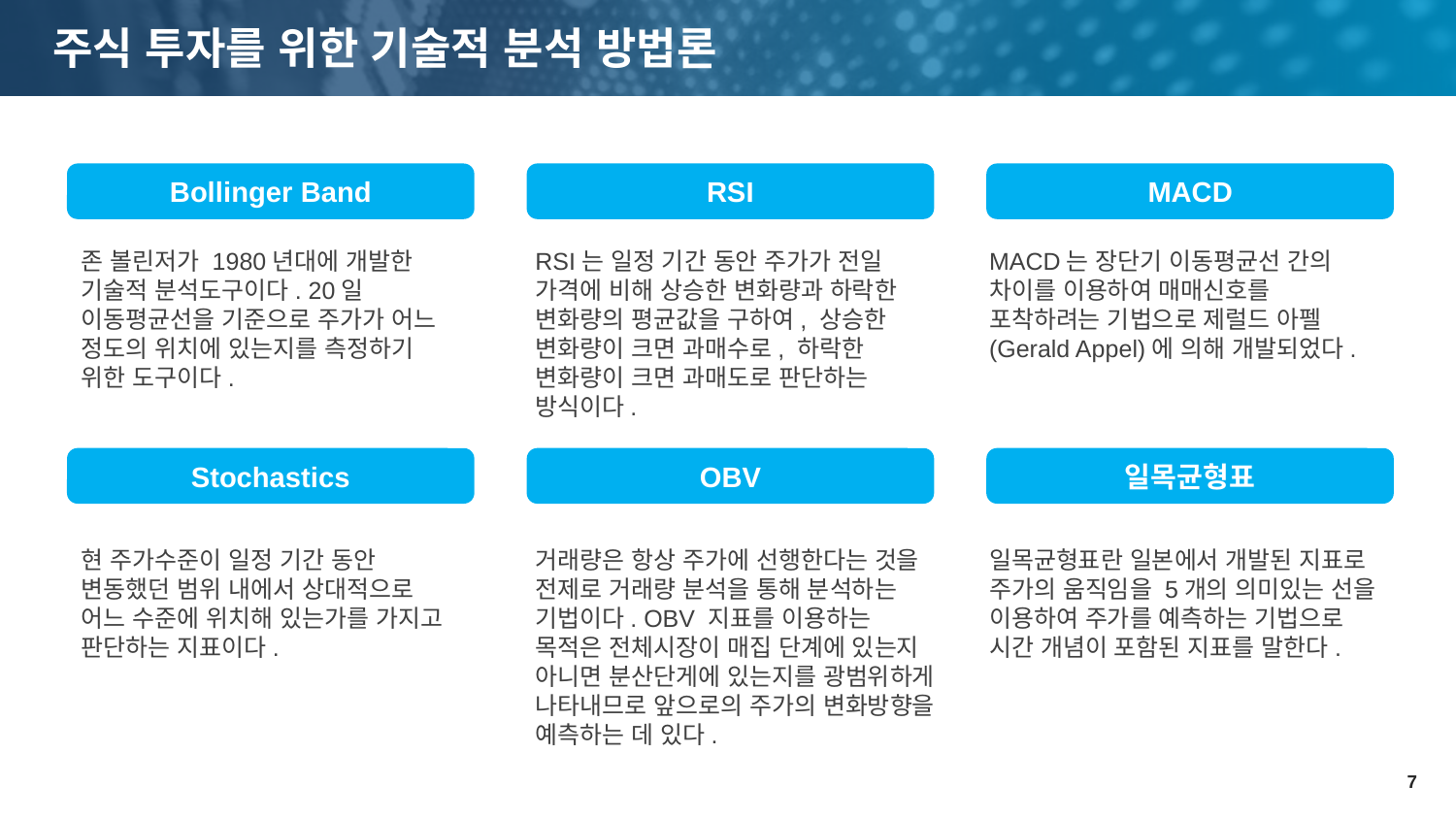

# 주식 투자를 위한 기술적 분석 방법론
Bollinger Band
RSI
MACD
존 볼린저가 1980년대에 개발한 기술적 분석도구이다. 20일 이동평균선을 기준으로 주가가 어느 정도의 위치에 있는지를 측정하기 위한 도구이다.
RSI는 일정 기간 동안 주가가 전일 가격에 비해 상승한 변화량과 하락한 변화량의 평균값을 구하여, 상승한 변화량이 크면 과매수로, 하락한 변화량이 크면 과매도로 판단하는 방식이다.
MACD는 장단기 이동평균선 간의 차이를 이용하여 매매신호를 포착하려는 기법으로 제럴드 아펠(Gerald Appel)에 의해 개발되었다.
Stochastics
OBV
일목균형표
현 주가수준이 일정 기간 동안 변동했던 범위 내에서 상대적으로 어느 수준에 위치해 있는가를 가지고 판단하는 지표이다.
거래량은 항상 주가에 선행한다는 것을 전제로 거래량 분석을 통해 분석하는 기법이다. OBV 지표를 이용하는 목적은 전체시장이 매집 단계에 있는지 아니면 분산단게에 있는지를 광범위하게 나타내므로 앞으로의 주가의 변화방향을 예측하는 데 있다.
일목균형표란 일본에서 개발된 지표로 주가의 움직임을 5개의 의미있는 선을 이용하여 주가를 예측하는 기법으로 시간 개념이 포함된 지표를 말한다.
7